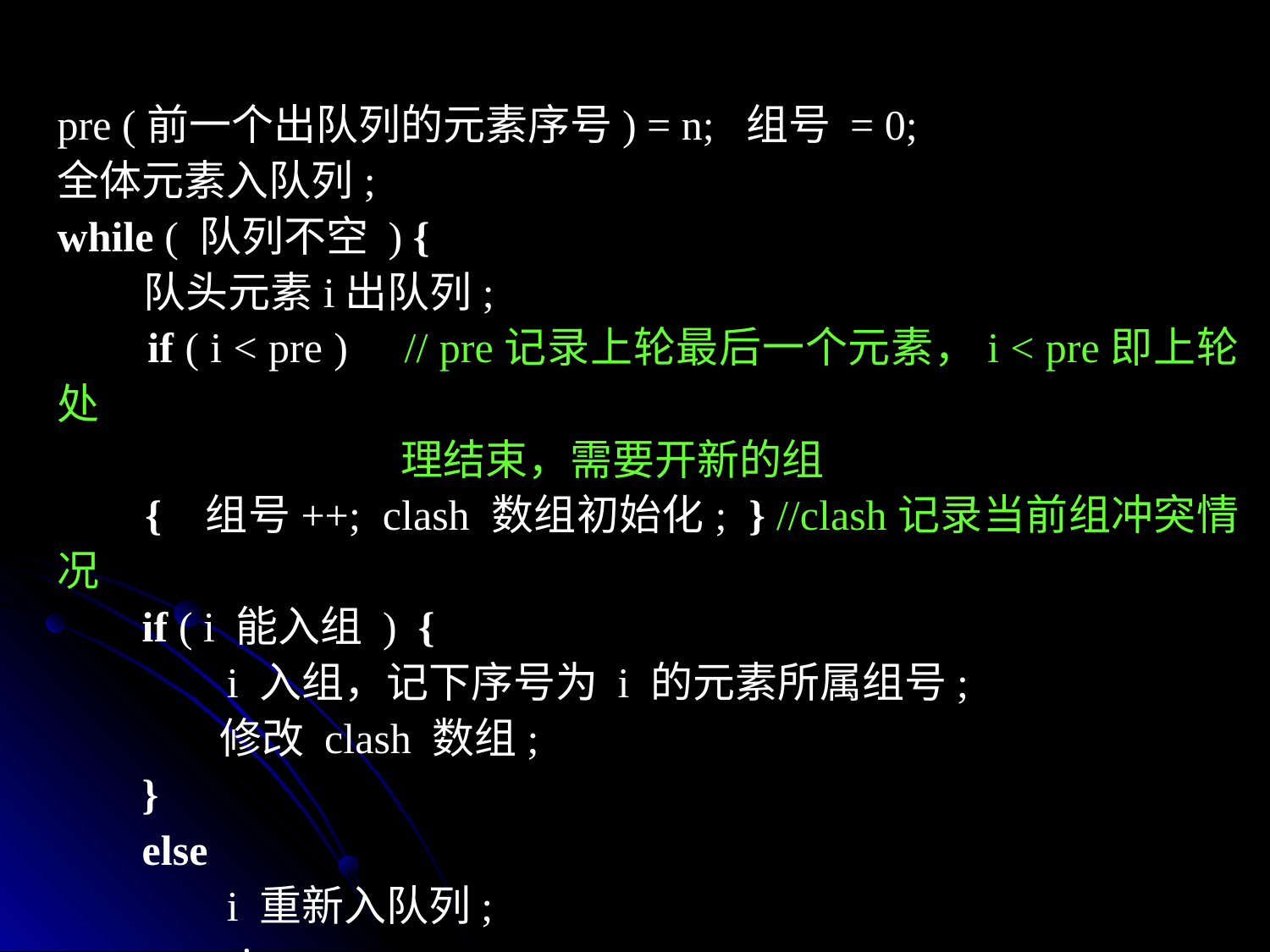

pre (前一个出队列的元素序号) = n;  组号 = 0;
全体元素入队列;
while ( 队列不空 ) {
        队头元素i出队列;
        if ( i < pre )     // pre记录上轮最后一个元素，i < pre即上轮处
                                   理结束，需要开新的组
        {   组号++;  clash 数组初始化;  } //clash记录当前组冲突情况
        if ( i 能入组 )  {
                i 入组，记下序号为 i 的元素所属组号;
                修改 clash 数组;
        }
        else
                i 重新入队列;
        pre = i;
}